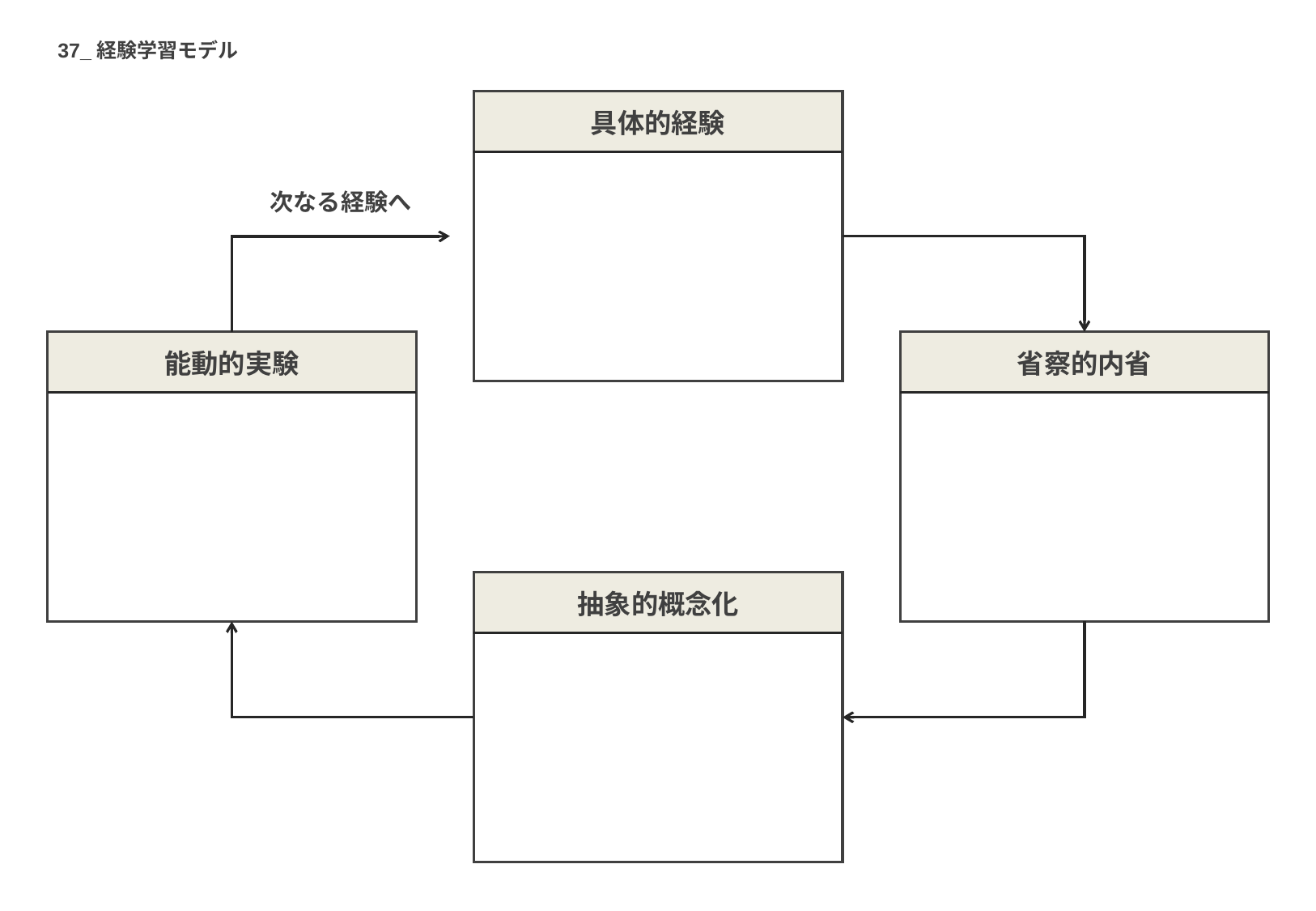

37_経験学習モデル

具体的経験
次なる経験へ

能動的実験

省察的内省

抽象的概念化